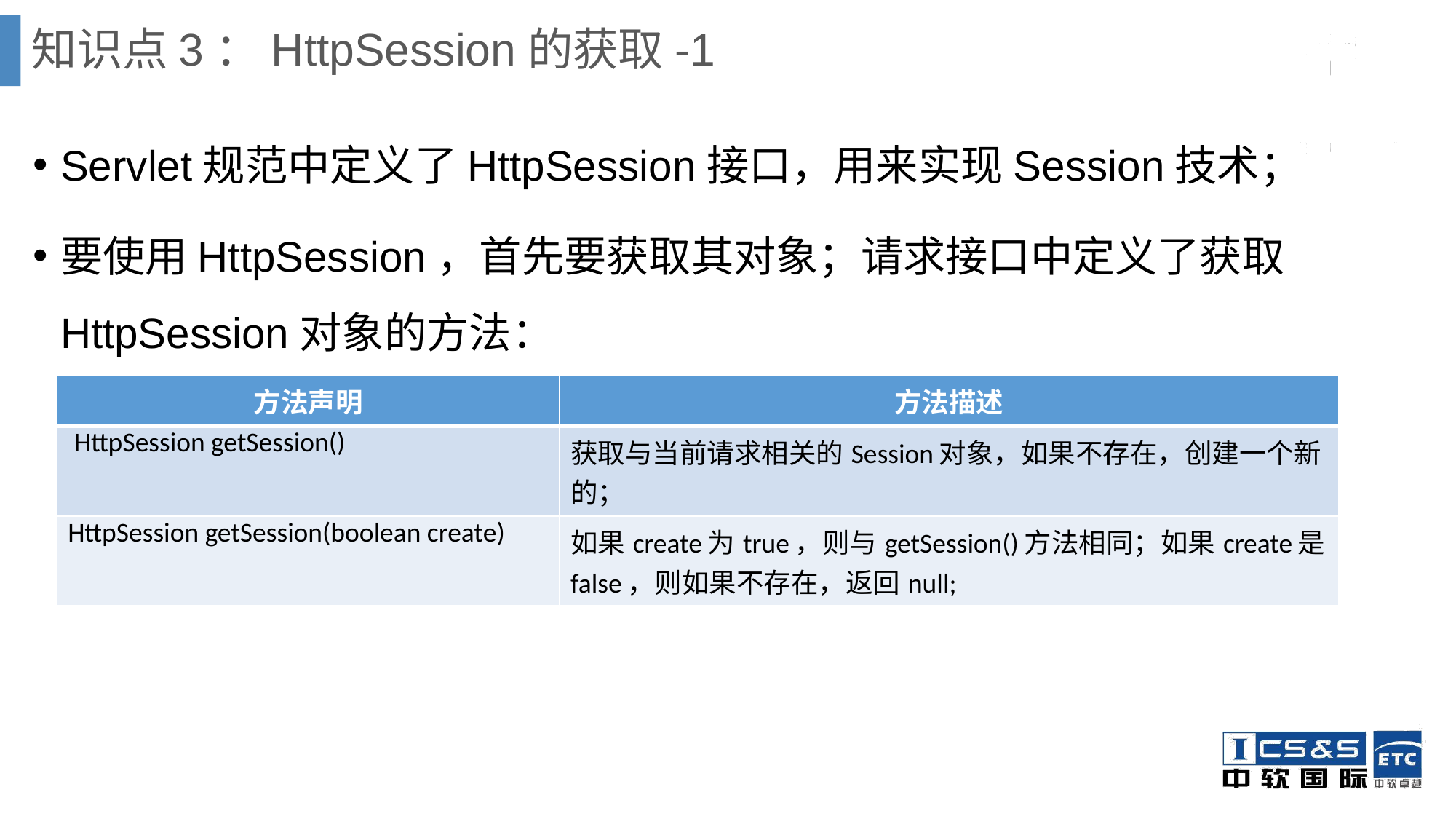

# 知识点3：HttpSession的获取-1
Servlet规范中定义了HttpSession接口，用来实现Session技术；
要使用HttpSession，首先要获取其对象；请求接口中定义了获取HttpSession对象的方法：

| 方法声明 | 方法描述 |
| --- | --- |
| HttpSession getSession() | 获取与当前请求相关的Session对象，如果不存在，创建一个新的； |
| HttpSession getSession(boolean create) | 如果create为true，则与getSession()方法相同；如果create是false，则如果不存在，返回null; |